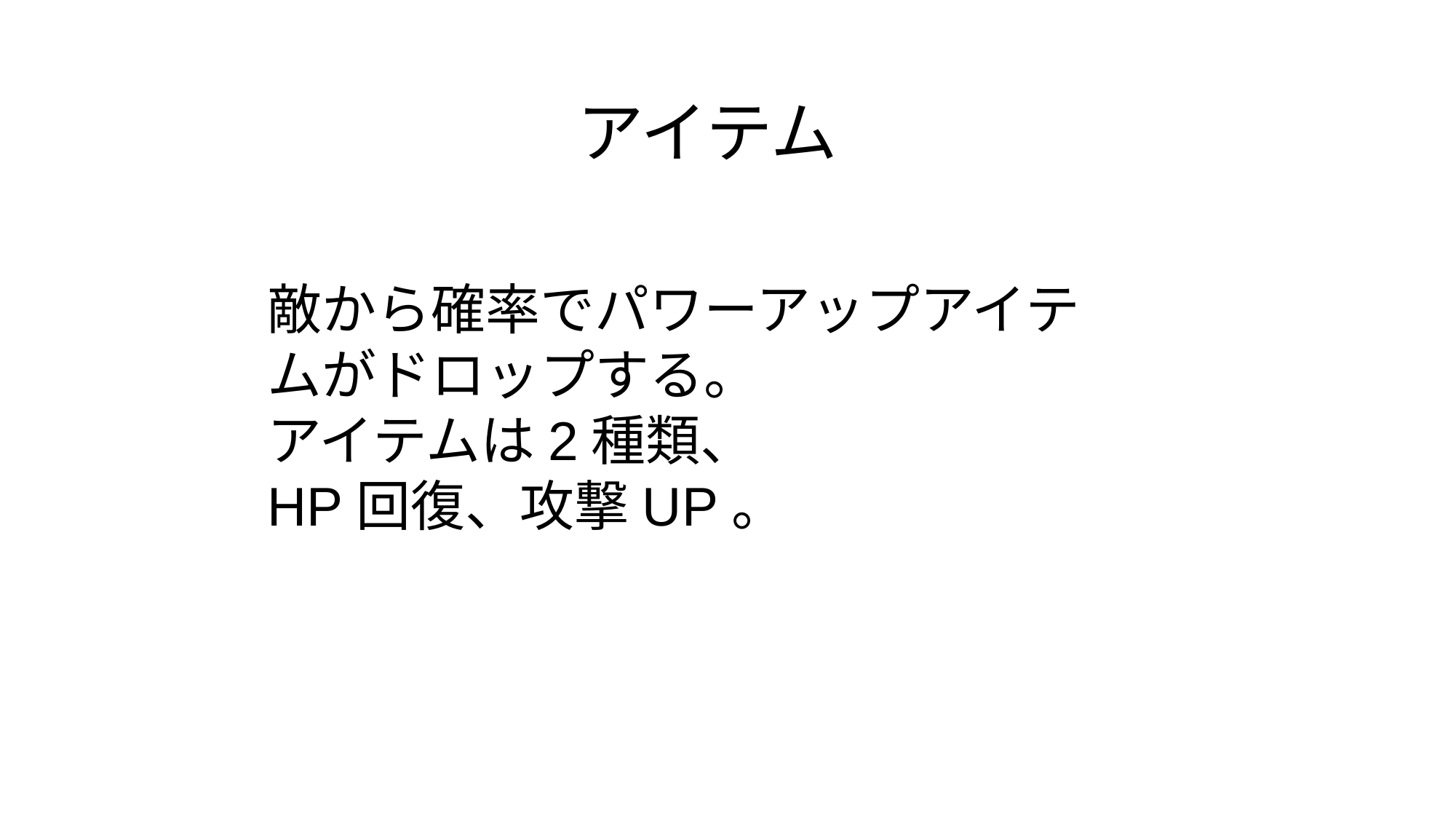

# アイテム
敵から確率でパワーアップアイテムがドロップする。
アイテムは2種類、
HP回復、攻撃UP。